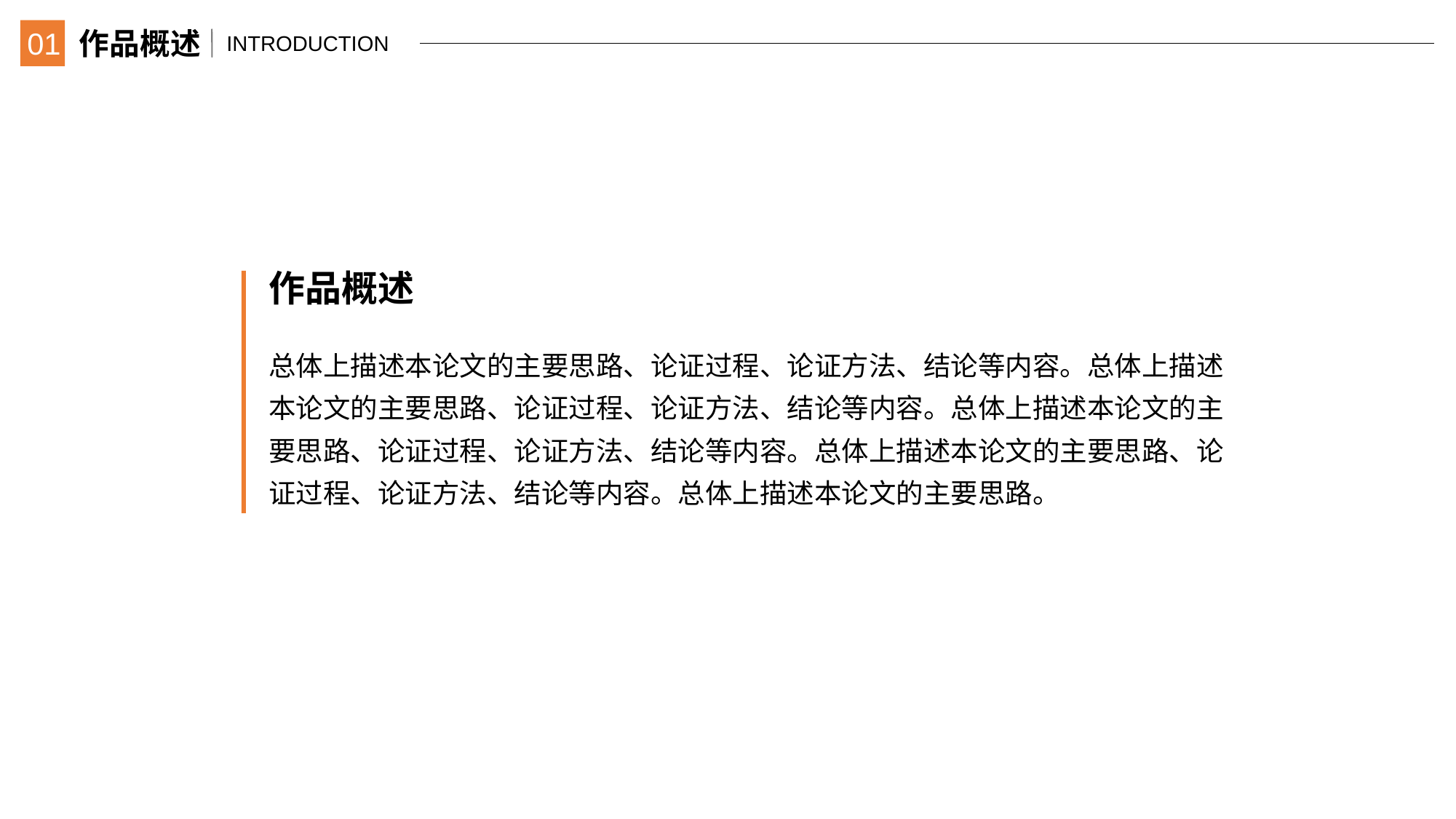

01
作品概述

 INTRODUCTION
作品概述

总体上描述本论文的主要思路、论证过程、论证方法、结论等内容。总体上描述本论文的主要思路、论证过程、论证方法、结论等内容。总体上描述本论文的主要思路、论证过程、论证方法、结论等内容。总体上描述本论文的主要思路、论证过程、论证方法、结论等内容。总体上描述本论文的主要思路。